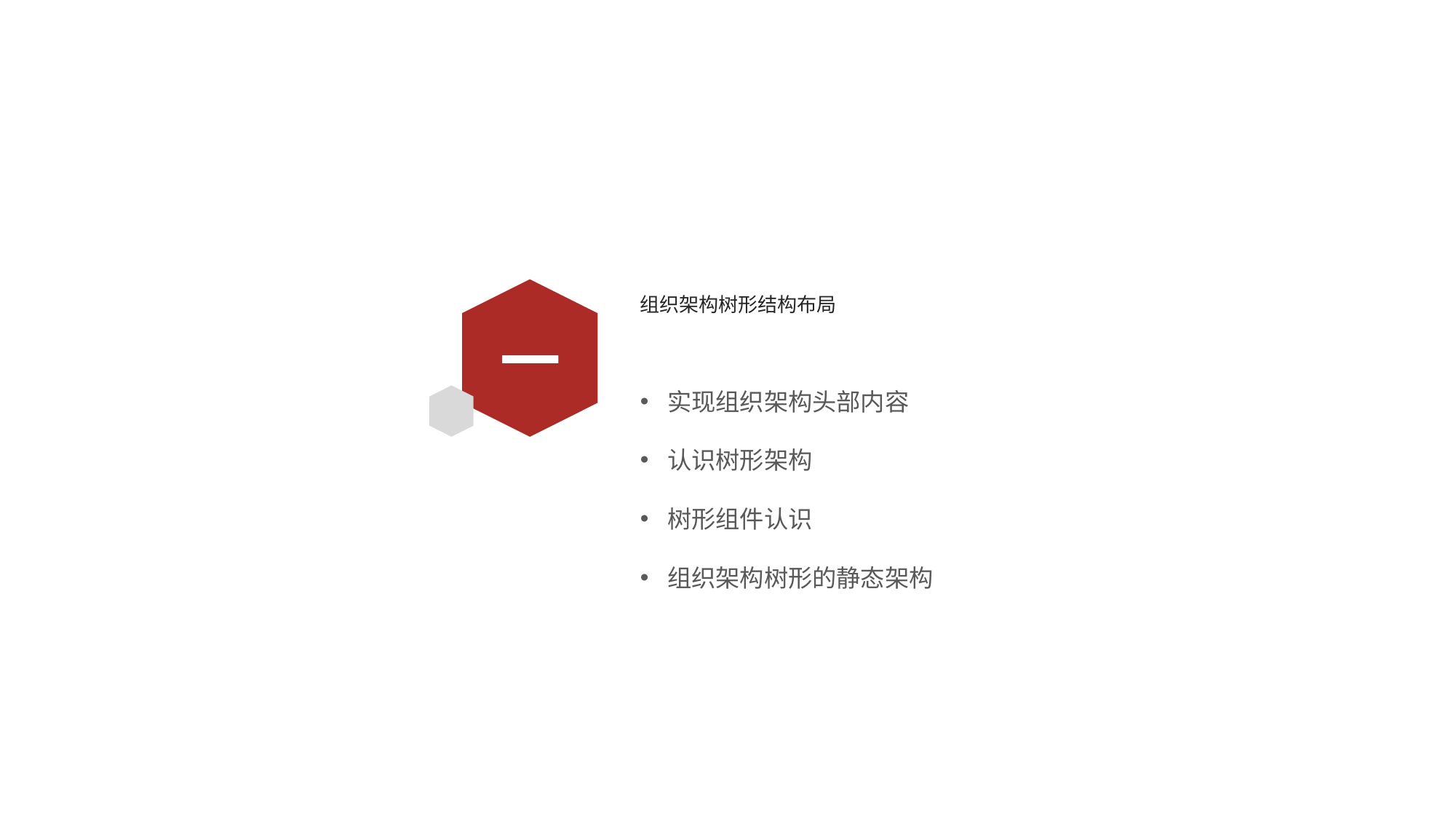

# 组织架构树形结构布局
一
实现组织架构头部内容
认识树形架构
树形组件认识
组织架构树形的静态架构